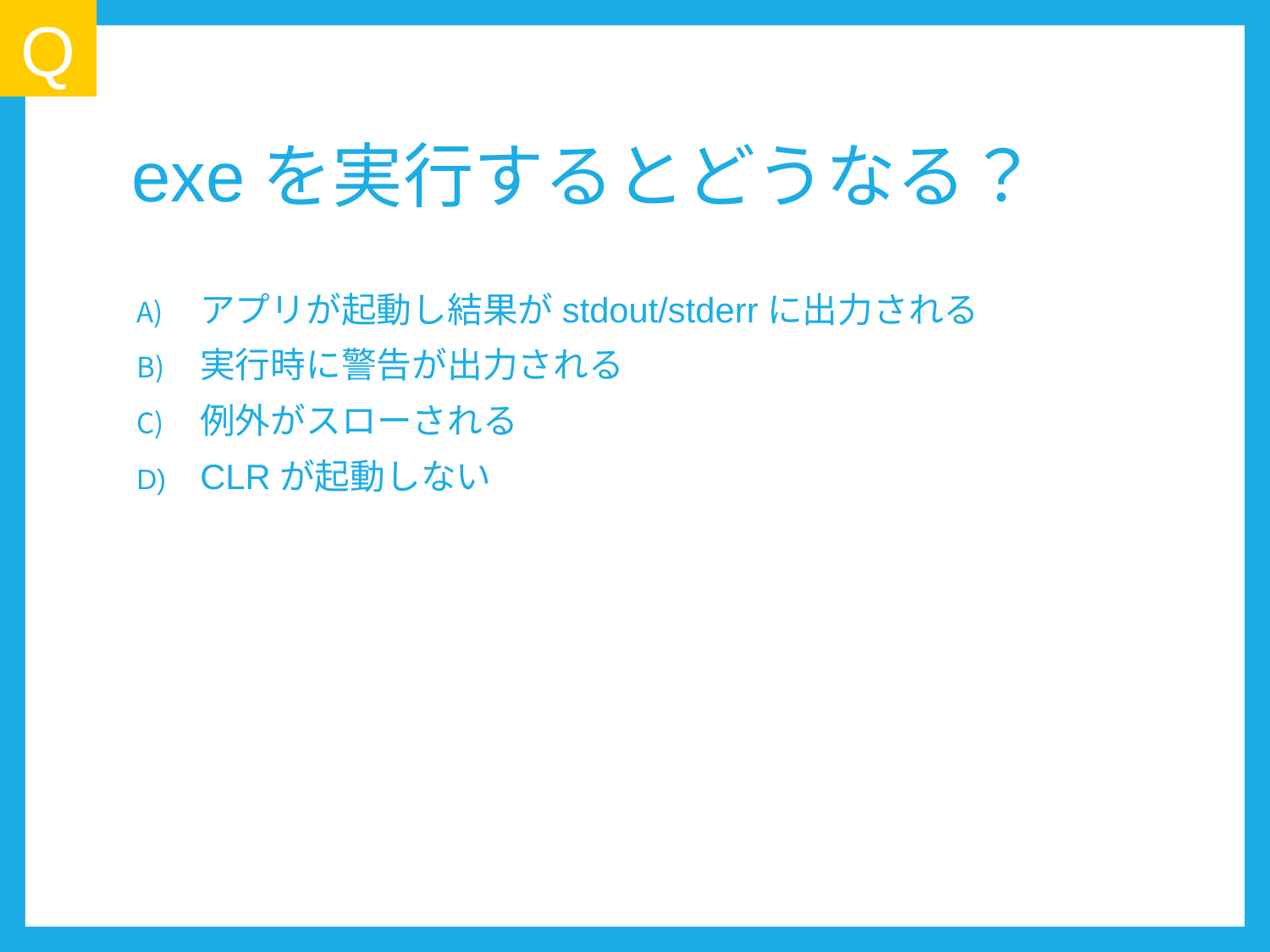

Q
# exeを実行するとどうなる？
アプリが起動し結果がstdout/stderrに出力される
実行時に警告が出力される
例外がスローされる
CLRが起動しない